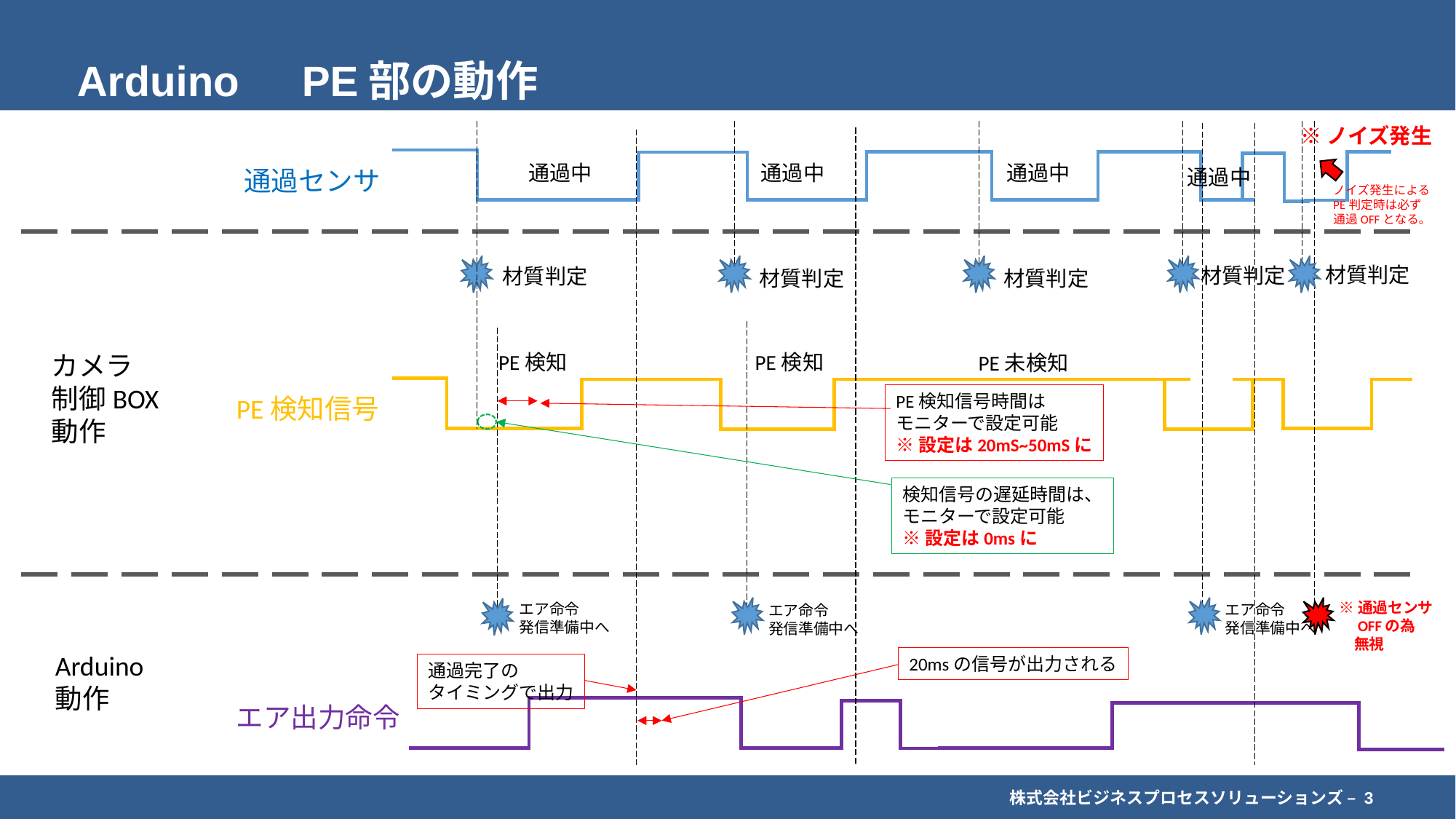

# Arduino　PE部の動作
※ノイズ発生
通過中
通過中
通過中

通過センサ
通過中
ノイズ発生による
PE判定時は必ず
通過OFFとなる。

材質判定
材質判定
材質判定
材質判定
材質判定
カメラ
制御BOX
動作
PE検知
PE検知
PE未検知
PE検知信号時間は
モニターで設定可能
※設定は20mS~50mSに
PE検知信号

検知信号の遅延時間は、
モニターで設定可能
※設定は0msに
※通過センサ
　OFFの為
　無視
エア命令
発信準備中へ
エア命令
発信準備中へ
エア命令
発信準備中へ

Arduino
動作
20msの信号が出力される
通過完了の
タイミングで出力
エア出力命令
株式会社ビジネスプロセスソリューションズ – 3